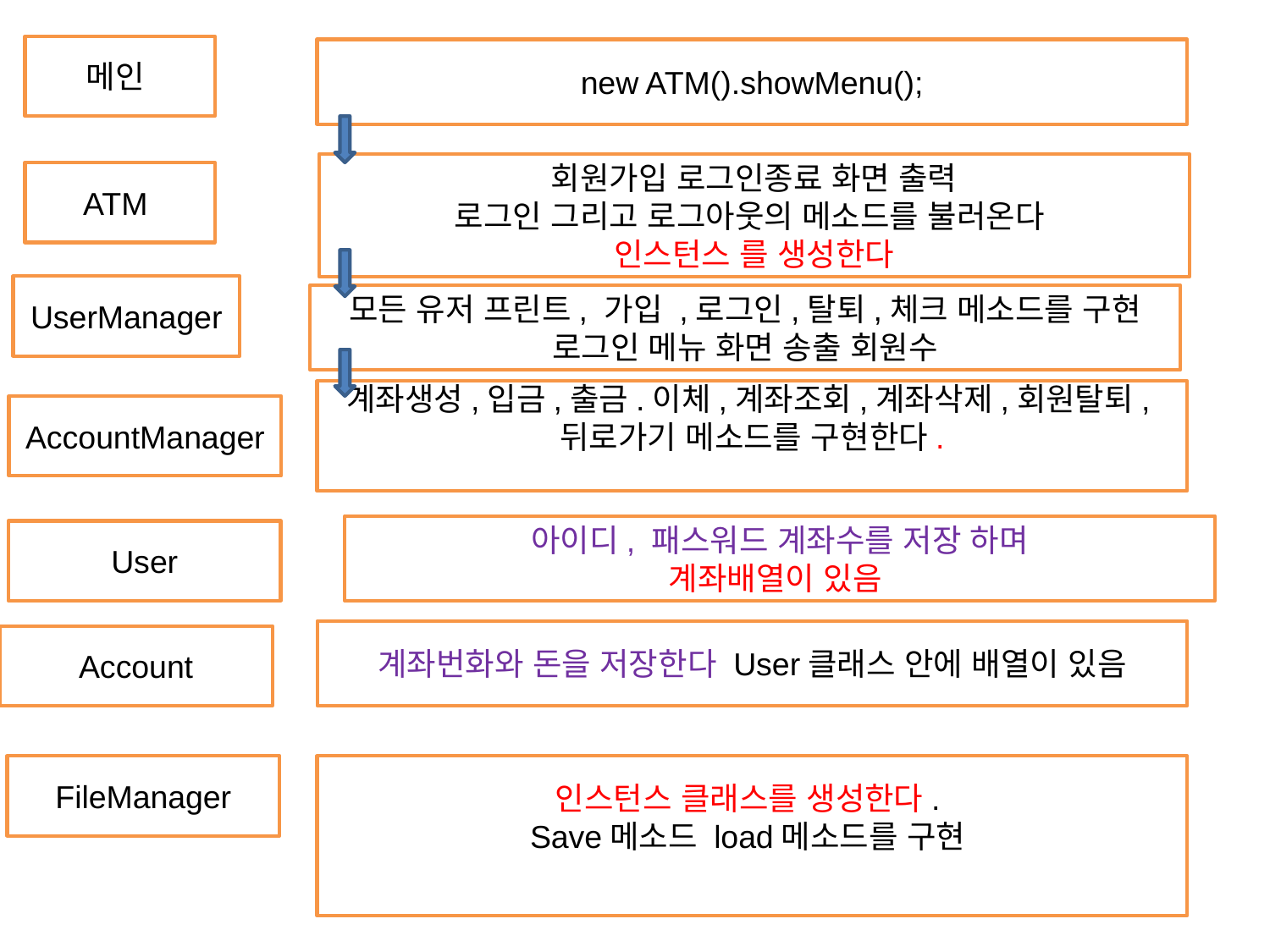

메인
new ATM().showMenu();

회원가입 로그인종료 화면 출력
로그인 그리고 로그아웃의 메소드를 불러온다
인스턴스 를 생성한다
ATM

UserManager
모든 유저 프린트, 가입 ,로그인,탈퇴,체크 메소드를 구현
로그인 메뉴 화면 송출 회원수

계좌생성,입금,출금.이체,계좌조회,계좌삭제,회원탈퇴,뒤로가기 메소드를 구현한다.

AccountManager
아이디, 패스워드 계좌수를 저장 하며
계좌배열이 있음
User
계좌번화와 돈을 저장한다 User클래스 안에 배열이 있음
 Account
FileManager
인스턴스 클래스를 생성한다.
Save메소드 load메소드를 구현